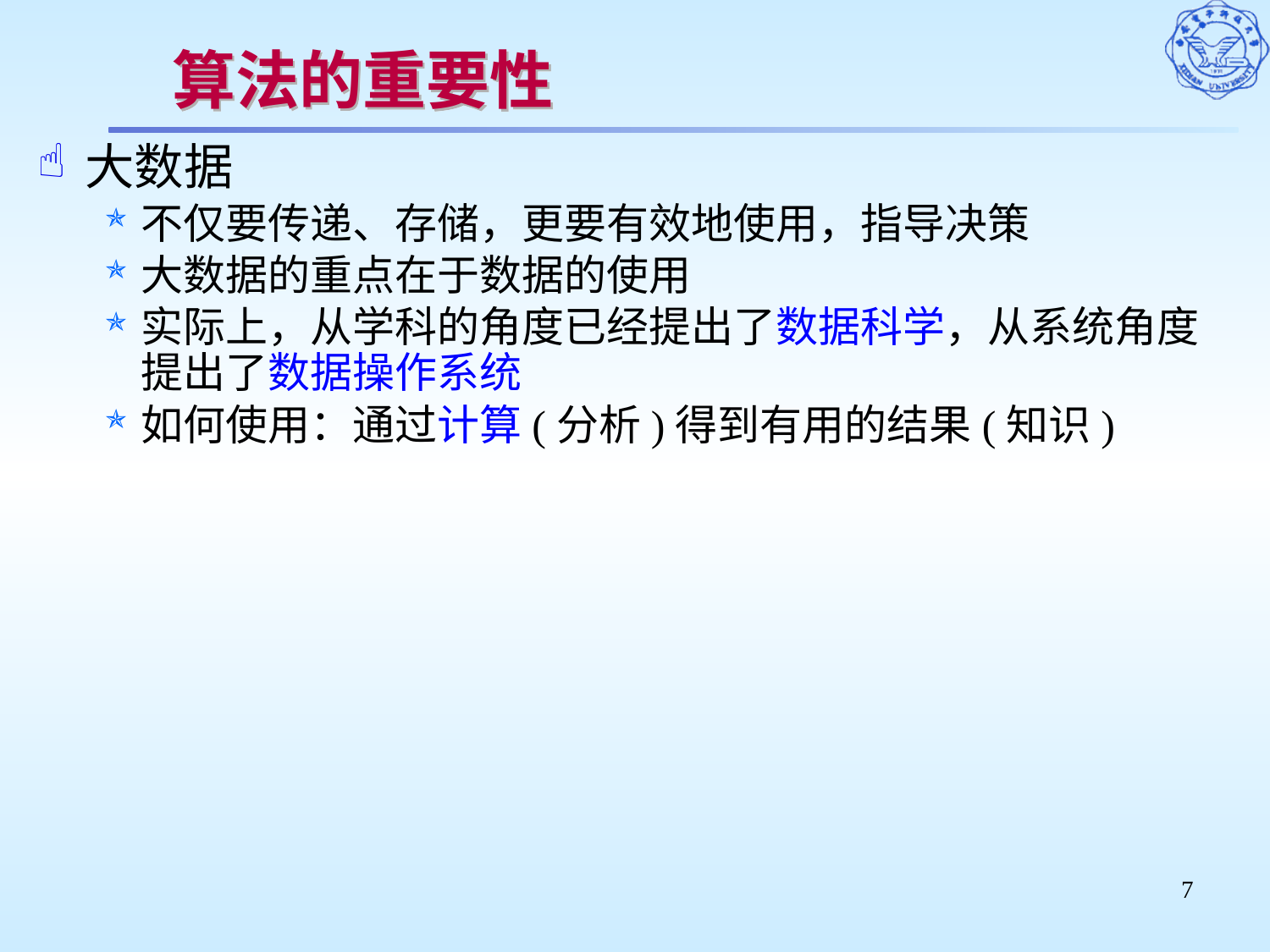

# 算法的重要性
大数据
不仅要传递、存储，更要有效地使用，指导决策
大数据的重点在于数据的使用
实际上，从学科的角度已经提出了数据科学，从系统角度提出了数据操作系统
如何使用：通过计算(分析)得到有用的结果(知识)
7